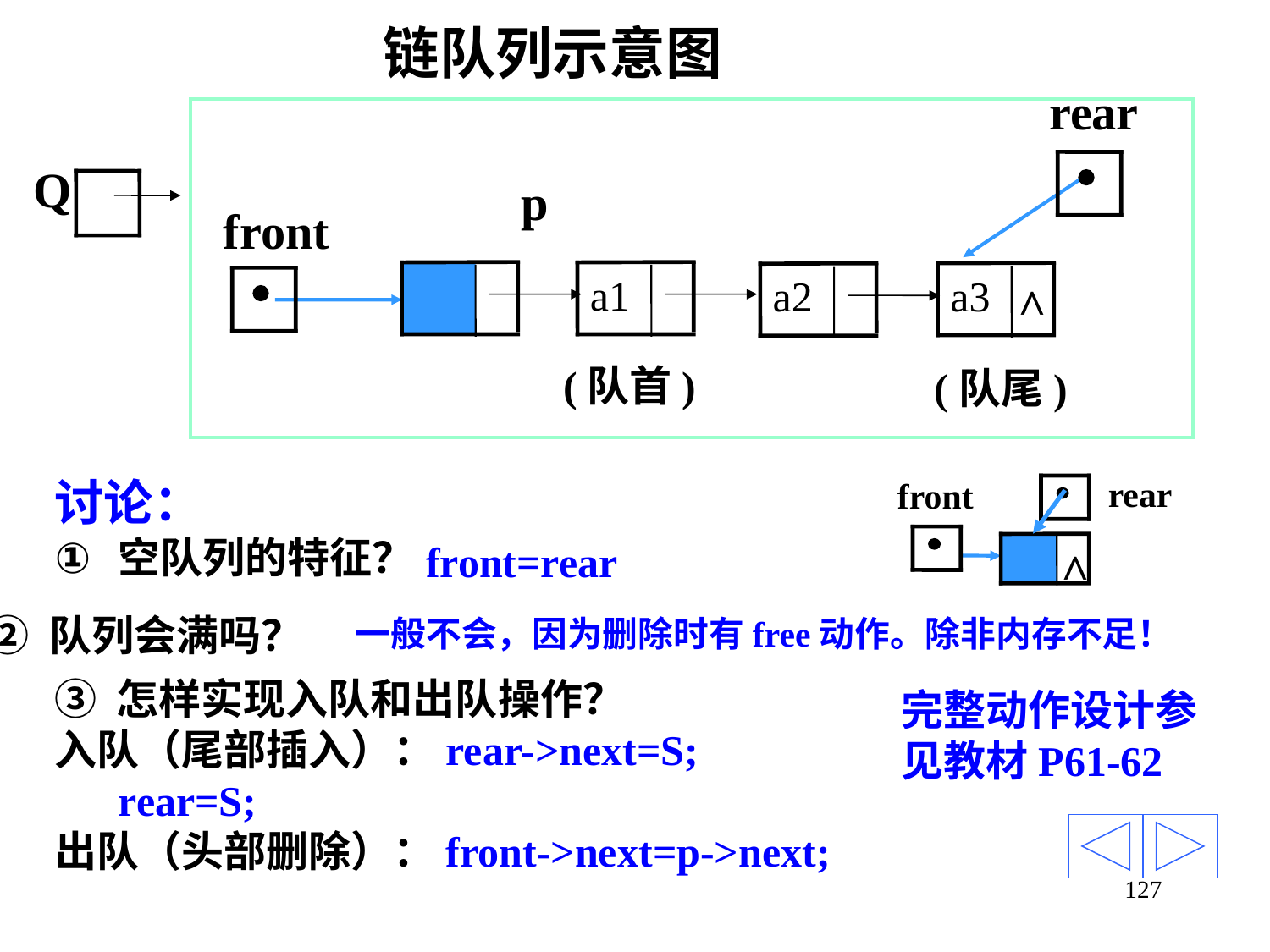

# 链队列示意图
rear

Q

p

front

a1

a3

^

a2

(队首)
(队尾)
讨论：
空队列的特征？
rear
front

^

front=rear
② 队列会满吗？
一般不会，因为删除时有free动作。除非内存不足！
③ 怎样实现入队和出队操作？
入队（尾部插入）：rear->next=S; rear=S;
出队（头部删除）：front->next=p->next;
完整动作设计参见教材P61-62

127